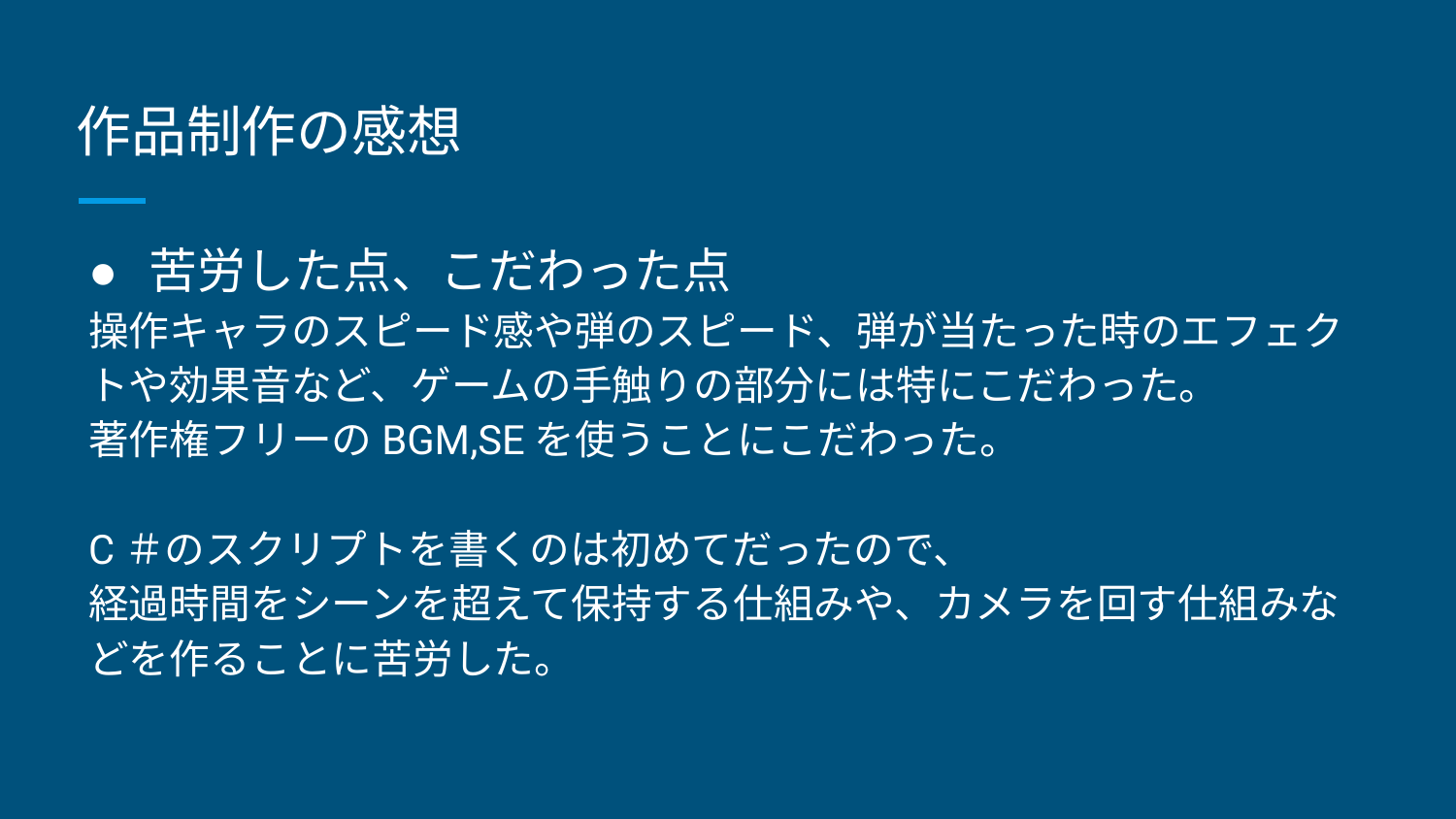

# 作品制作の感想
苦労した点、こだわった点
操作キャラのスピード感や弾のスピード、弾が当たった時のエフェクトや効果音など、ゲームの手触りの部分には特にこだわった。
著作権フリーのBGM,SEを使うことにこだわった。

C＃のスクリプトを書くのは初めてだったので、
経過時間をシーンを超えて保持する仕組みや、カメラを回す仕組みなどを作ることに苦労した。